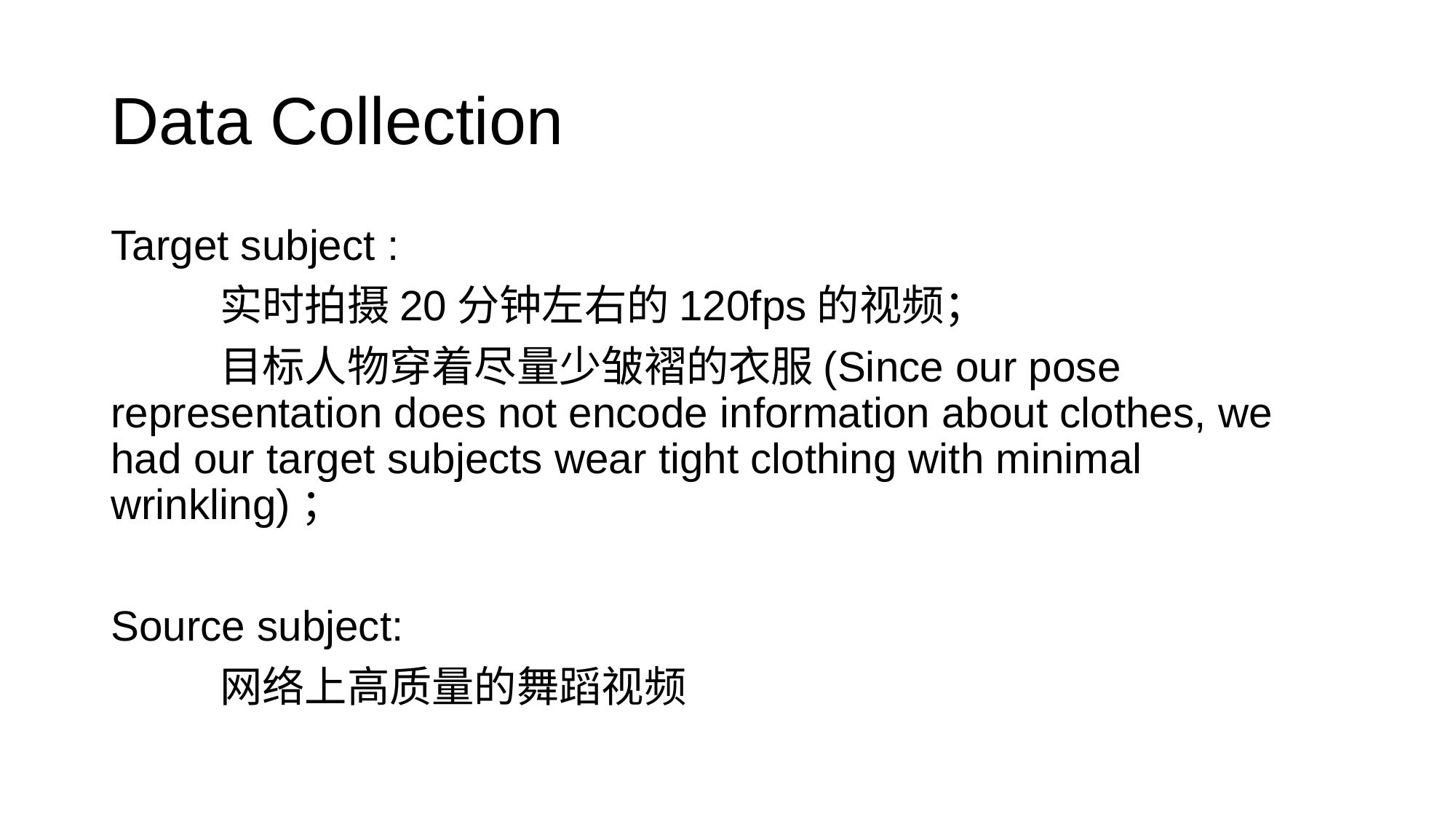

# Data Collection
Target subject :
	实时拍摄20分钟左右的120fps的视频；
	目标人物穿着尽量少皱褶的衣服(Since our pose representation does not encode information about clothes, we had our target subjects wear tight clothing with minimal wrinkling)；

Source subject:
	网络上高质量的舞蹈视频